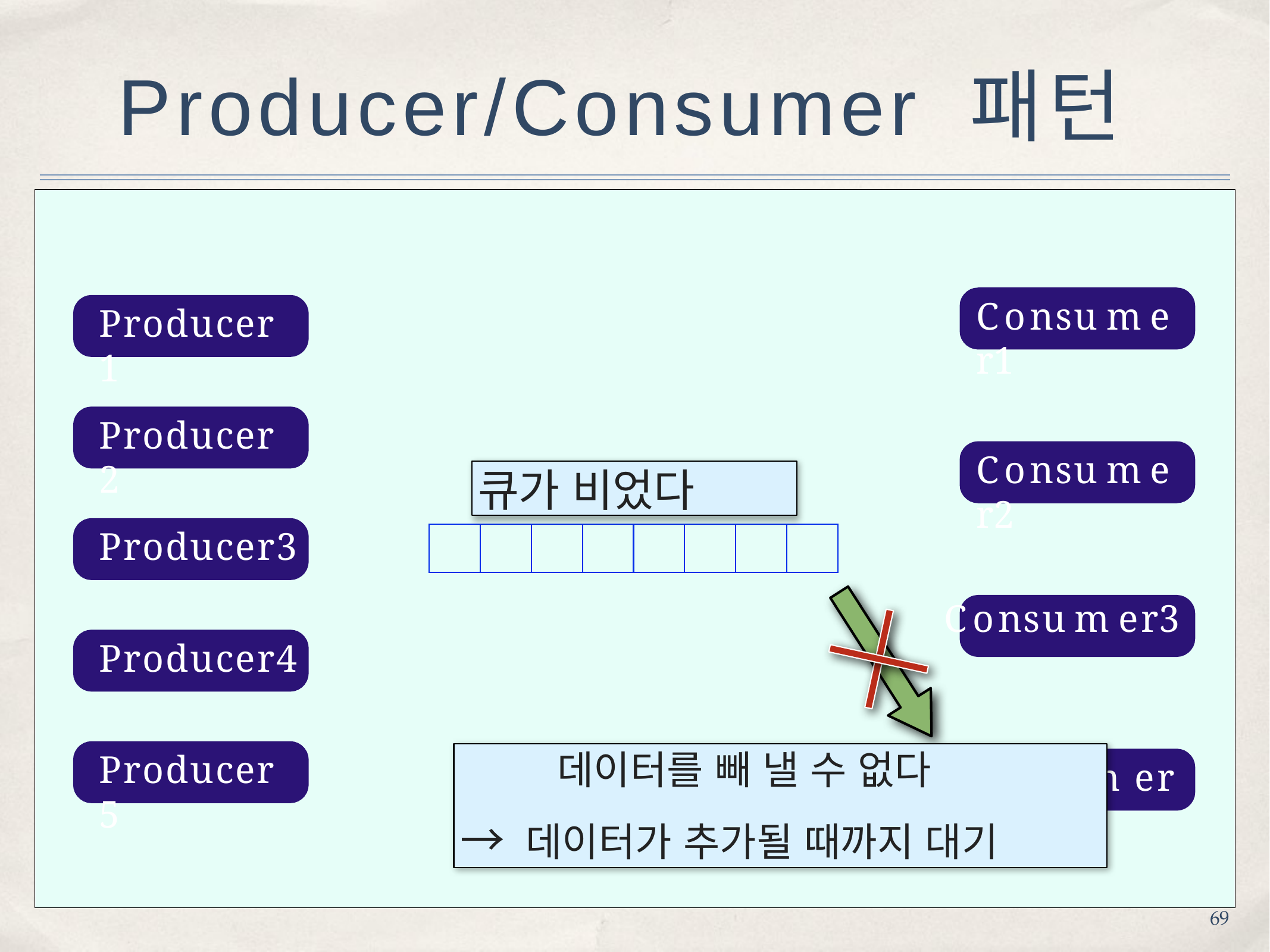

# Producer/Consumer 패턴

Consumer1

Producer1

Producer2

Consumer2
큐가 비었다

Producer3
Consumer3
Producer4

Consu

데이터를 빼 낼 수 없다
Producer5

mer4
→ 데이터가 추가될 때까지 대기
69